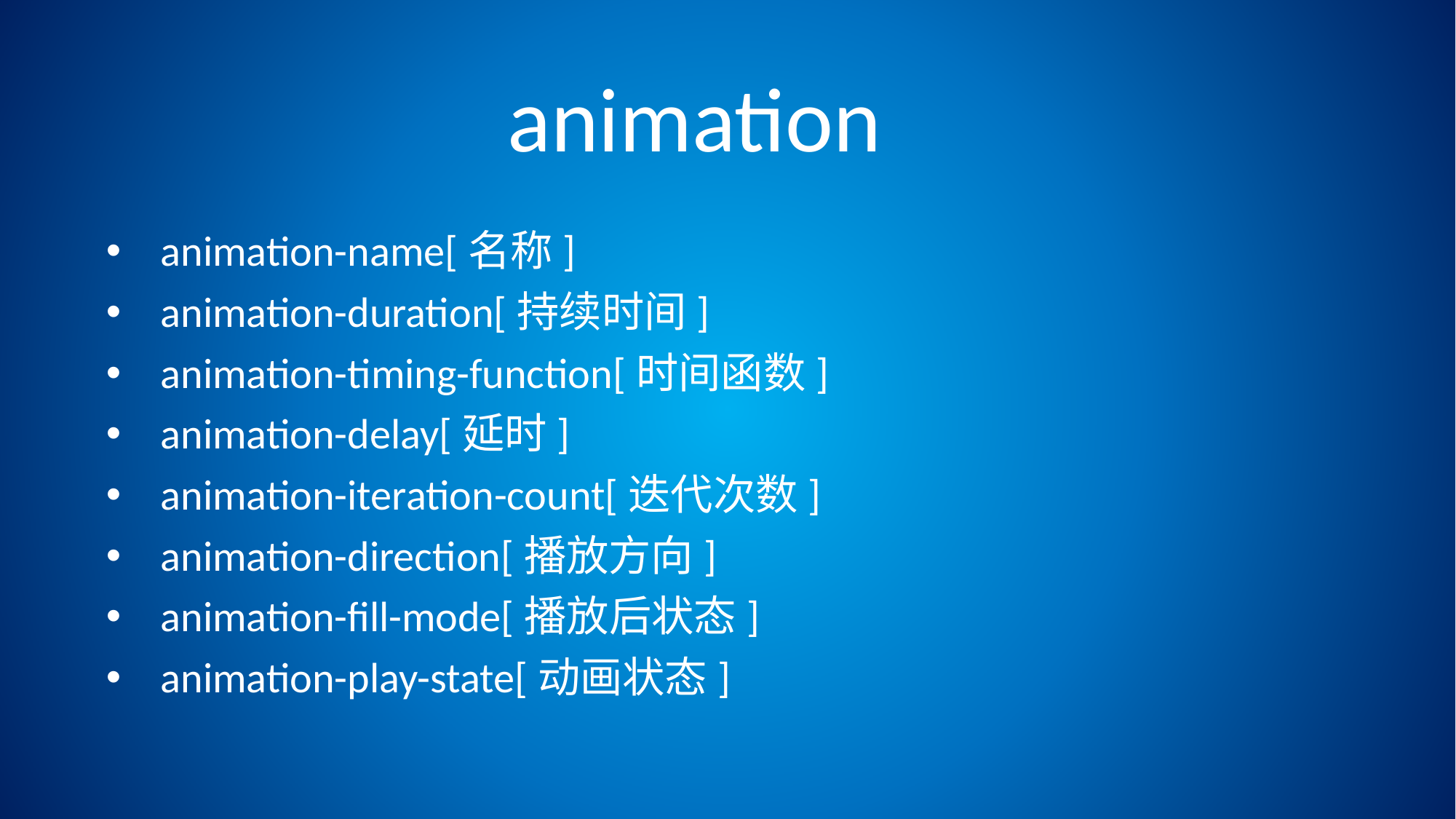

# animation
animation-name[名称]
animation-duration[持续时间]
animation-timing-function[时间函数]
animation-delay[延时]
animation-iteration-count[迭代次数]
animation-direction[播放方向]
animation-fill-mode[播放后状态]
animation-play-state[动画状态]